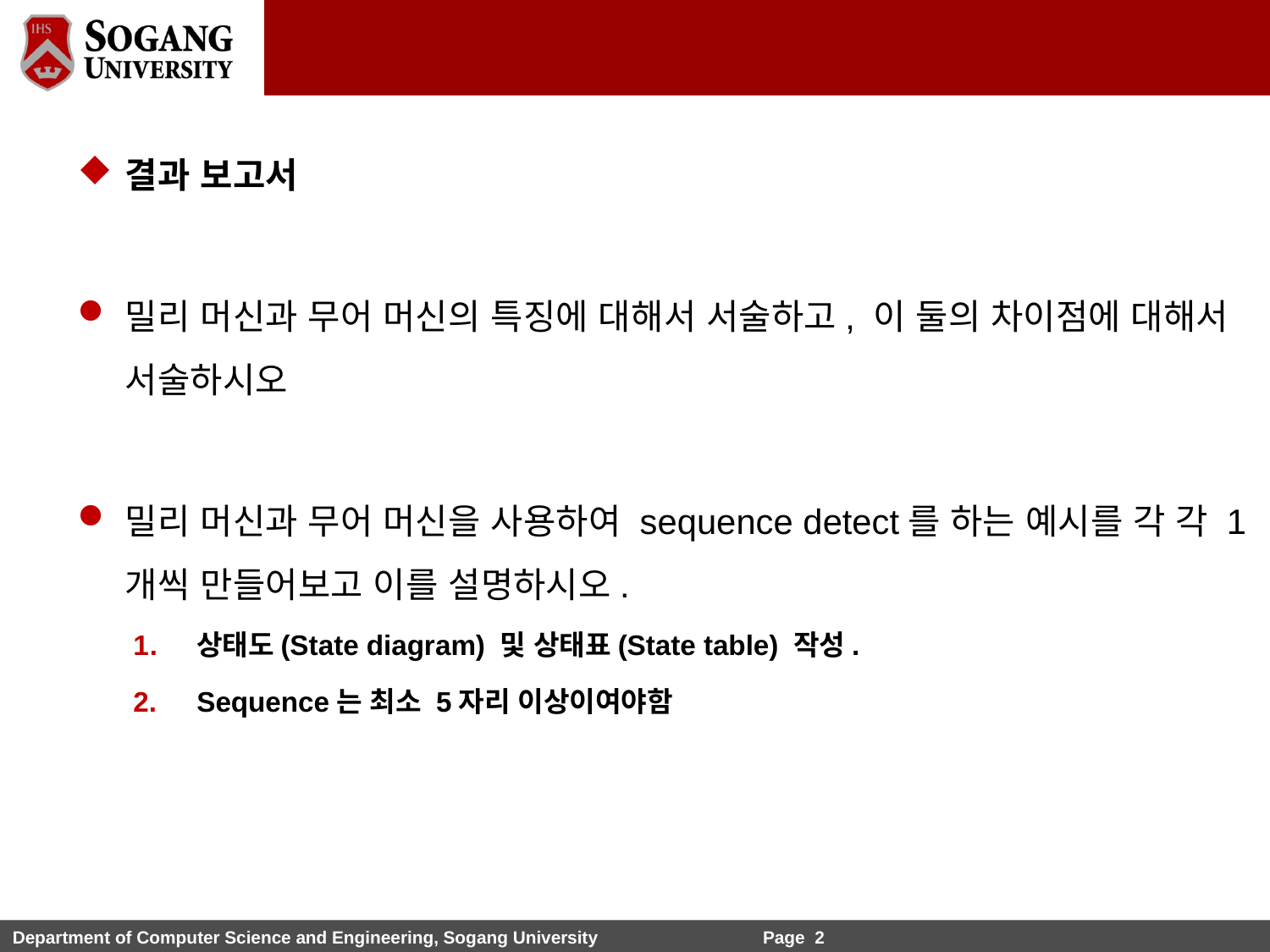

결과 보고서

밀리 머신과 무어 머신의 특징에 대해서 서술하고, 이 둘의 차이점에 대해서 서술하시오

밀리 머신과 무어 머신을 사용하여 sequence detect를 하는 예시를 각 각 1개씩 만들어보고 이를 설명하시오.
상태도(State diagram) 및 상태표(State table) 작성.
Sequence는 최소 5자리 이상이여야함